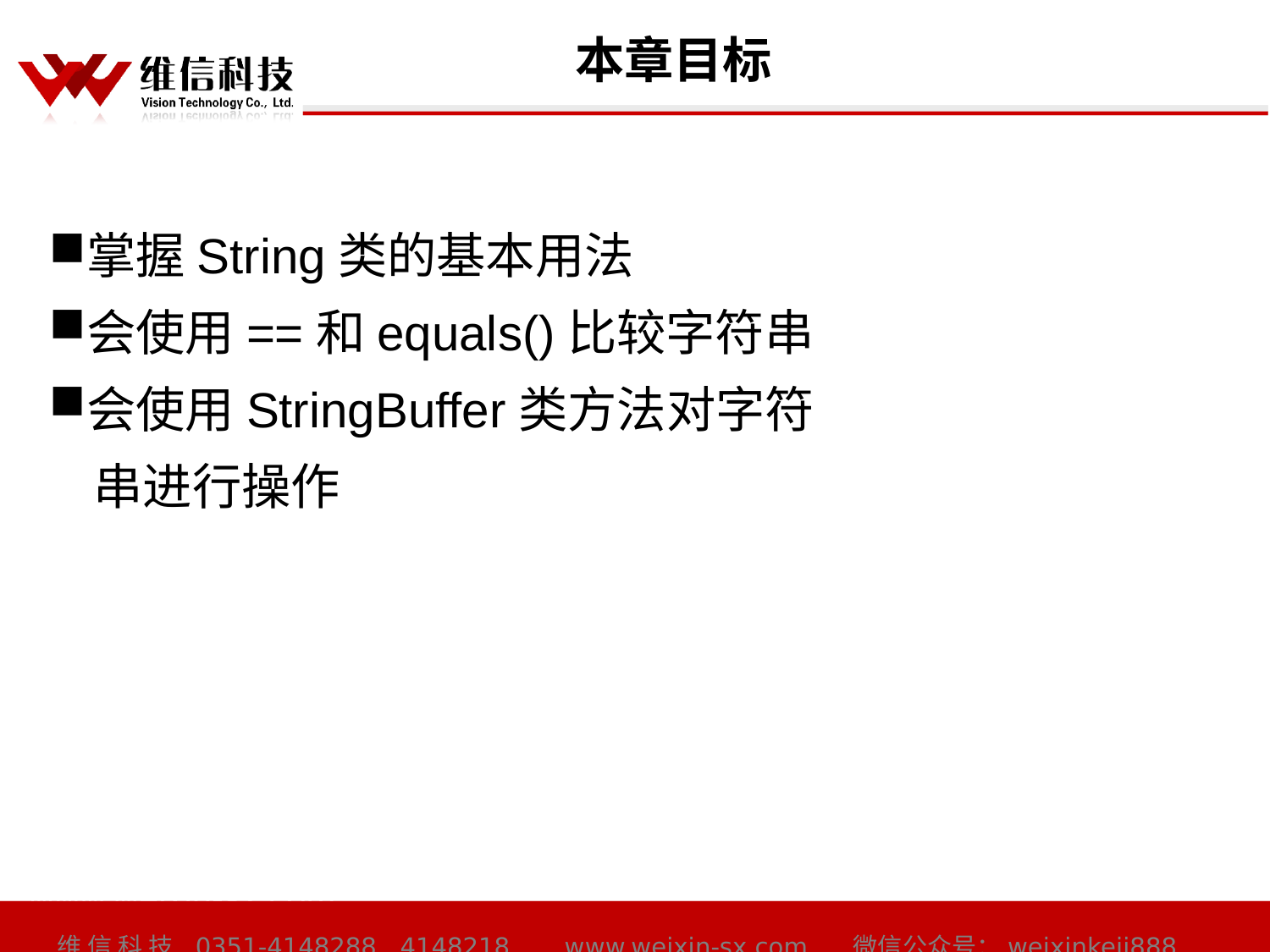

# 本章目标
掌握String类的基本用法
会使用==和equals()比较字符串
会使用StringBuffer类方法对字符
   串进行操作